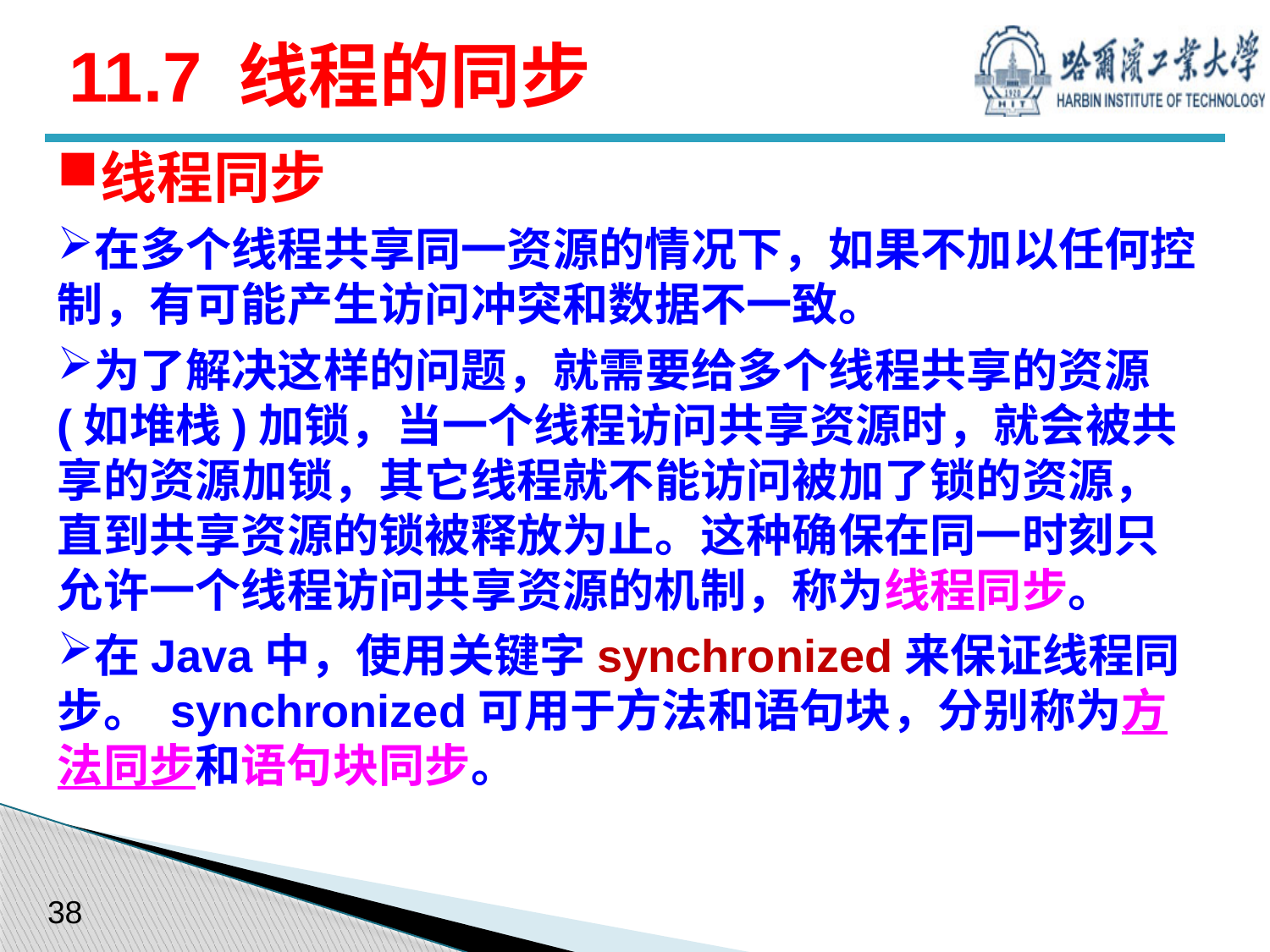

# 11.7 线程的同步
线程同步
在多个线程共享同一资源的情况下，如果不加以任何控制，有可能产生访问冲突和数据不一致。
为了解决这样的问题，就需要给多个线程共享的资源(如堆栈)加锁，当一个线程访问共享资源时，就会被共享的资源加锁，其它线程就不能访问被加了锁的资源，直到共享资源的锁被释放为止。这种确保在同一时刻只允许一个线程访问共享资源的机制，称为线程同步。
在Java中，使用关键字synchronized来保证线程同步。 synchronized可用于方法和语句块，分别称为方法同步和语句块同步。